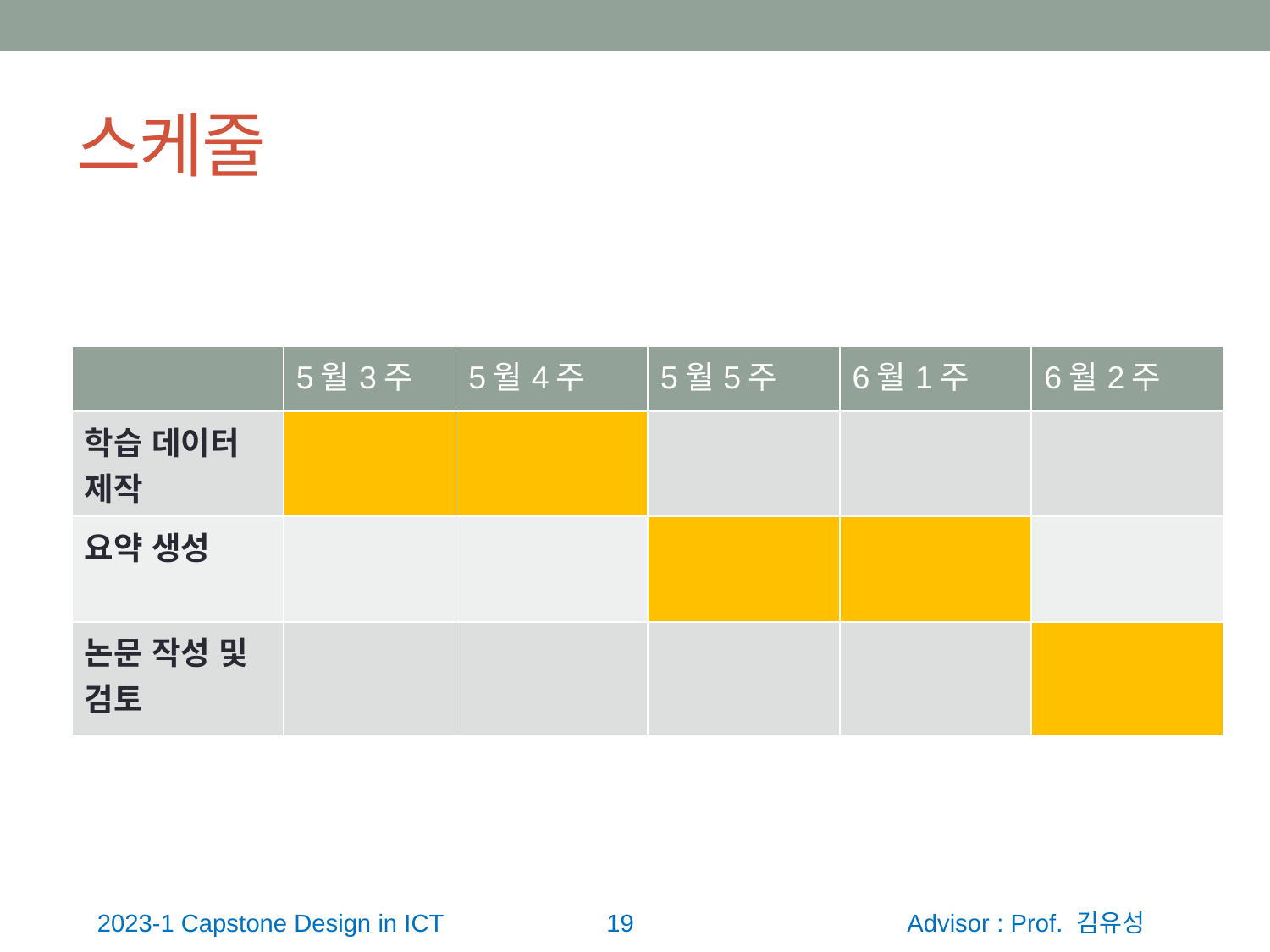

# 스케줄
|  | 5월3주 | 5월4주 | 5월5주 | 6월1주 | 6월2주 |
| --- | --- | --- | --- | --- | --- |
| 학습 데이터 제작 |  |  |  |  |  |
| 요약 생성 |  |  |  |  |  |
| 논문 작성 및 검토 |  |  |  |  |  |